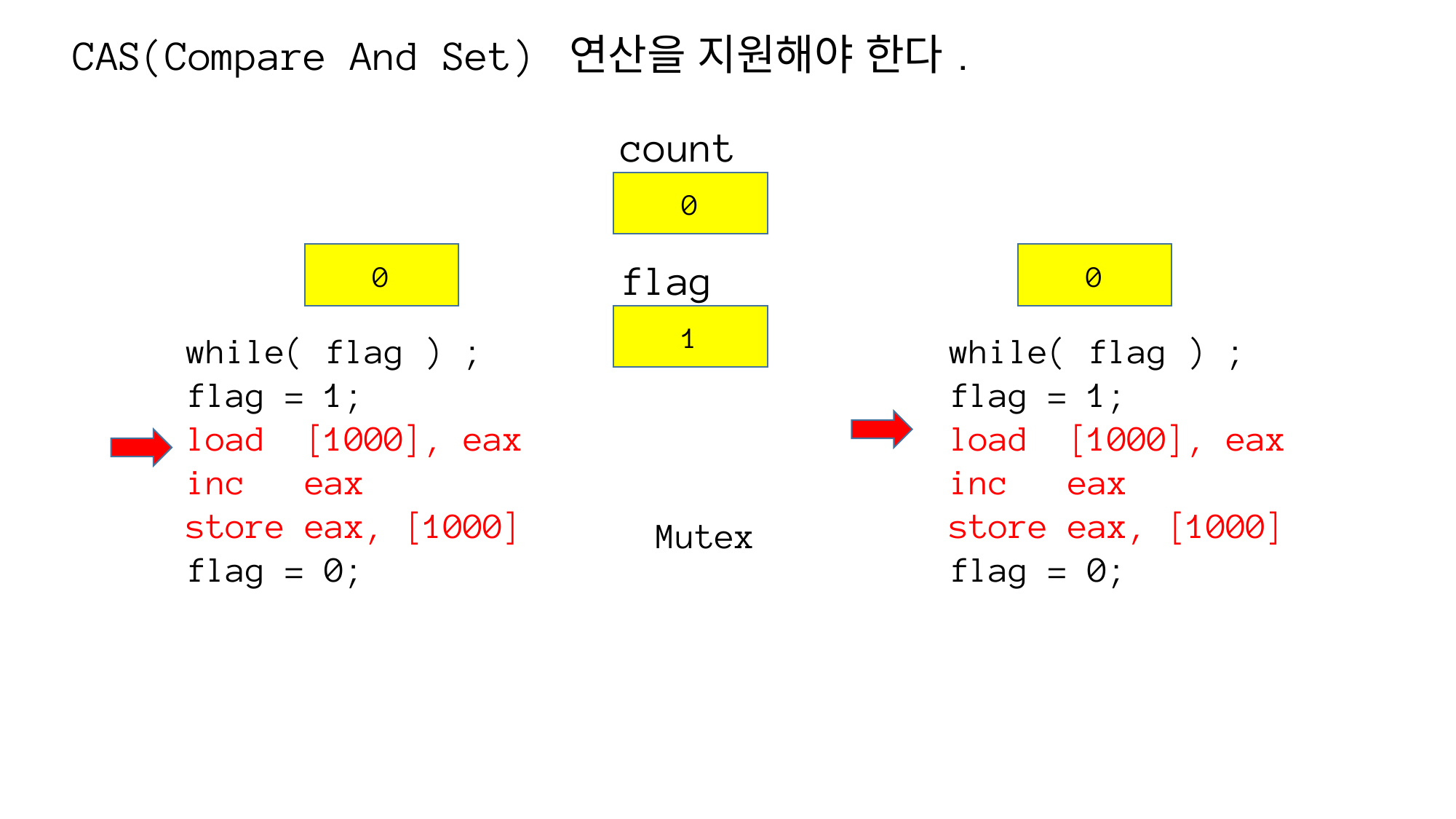

CAS(Compare And Set) 연산을 지원해야 한다.
count
0
0
0
flag
1
while( flag ) ;
flag = 1;
load  [1000], eax
inc   eax
store eax, [1000]
flag = 0;
while( flag ) ;
flag = 1;
load  [1000], eax
inc   eax
store eax, [1000]
flag = 0;

Mutex